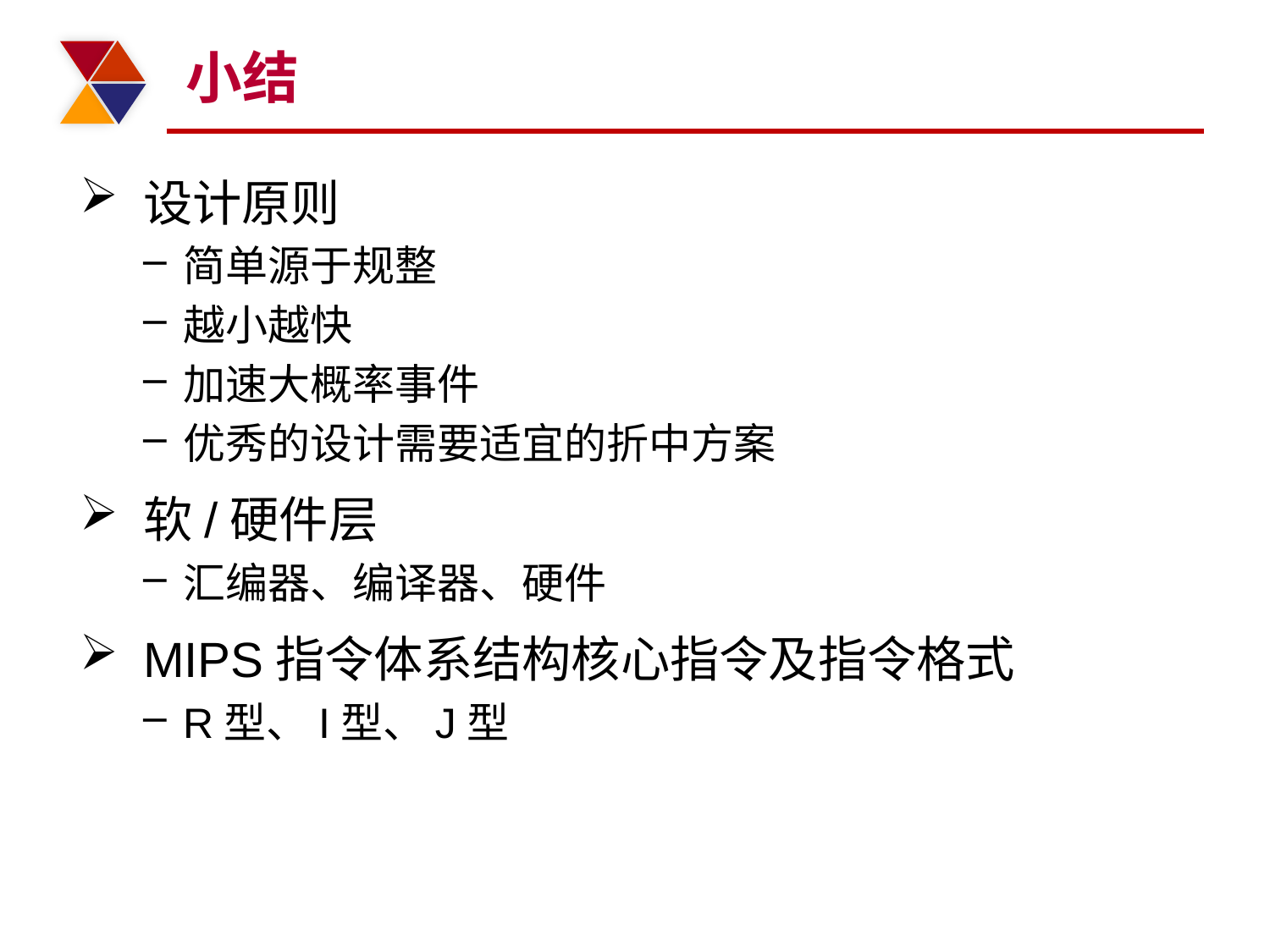

# 小结
设计原则
简单源于规整
越小越快
加速大概率事件
优秀的设计需要适宜的折中方案
软/硬件层
汇编器、编译器、硬件
MIPS指令体系结构核心指令及指令格式
R型、I型、J型